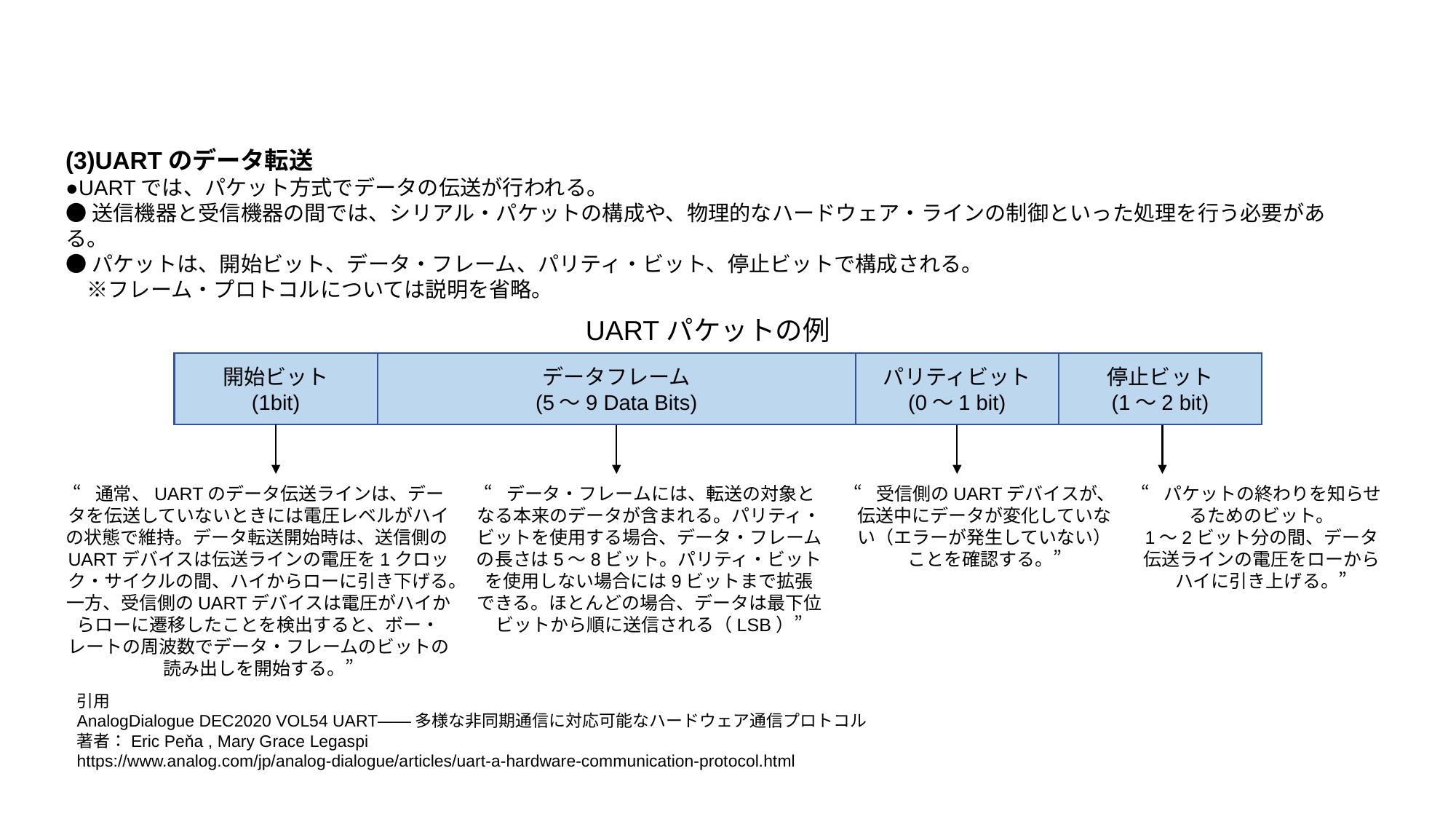

(3)UARTのデータ転送
●UARTでは、パケット方式でデータの伝送が行われる。
●送信機器と受信機器の間では、シリアル・パケットの構成や、物理的なハードウェア・ラインの制御といった処理を行う必要がある。
●パケットは、開始ビット、データ・フレーム、パリティ・ビット、停止ビットで構成される。
　※フレーム・プロトコルについては説明を省略。
UARTパケットの例
開始ビット
(1bit)
データフレーム
(5～9 Data Bits)
パリティビット
(0～1 bit)
停止ビット
(1～2 bit)
“通常、UARTのデータ伝送ラインは、データを伝送していないときには電圧レベルがハイの状態で維持。データ転送開始時は、送信側のUARTデバイスは伝送ラインの電圧を1クロック・サイクルの間、ハイからローに引き下げる。
一方、受信側のUARTデバイスは電圧がハイからローに遷移したことを検出すると、ボー・レートの周波数でデータ・フレームのビットの読み出しを開始する。”
“データ・フレームには、転送の対象となる本来のデータが含まれる。パリティ・ビットを使用する場合、データ・フレームの長さは5～8ビット。パリティ・ビットを使用しない場合には9ビットまで拡張できる。ほとんどの場合、データは最下位ビットから順に送信される（LSB）”
“受信側のUARTデバイスが、伝送中にデータが変化していない（エラーが発生していない）ことを確認する。”
“パケットの終わりを知らせるためのビット。
1～2ビット分の間、データ伝送ラインの電圧をローからハイに引き上げる。”
引用
AnalogDialogue DEC2020 VOL54 UART――多様な非同期通信に対応可能なハードウェア通信プロトコル
著者：Eric Peňa , Mary Grace Legaspi
https://www.analog.com/jp/analog-dialogue/articles/uart-a-hardware-communication-protocol.html